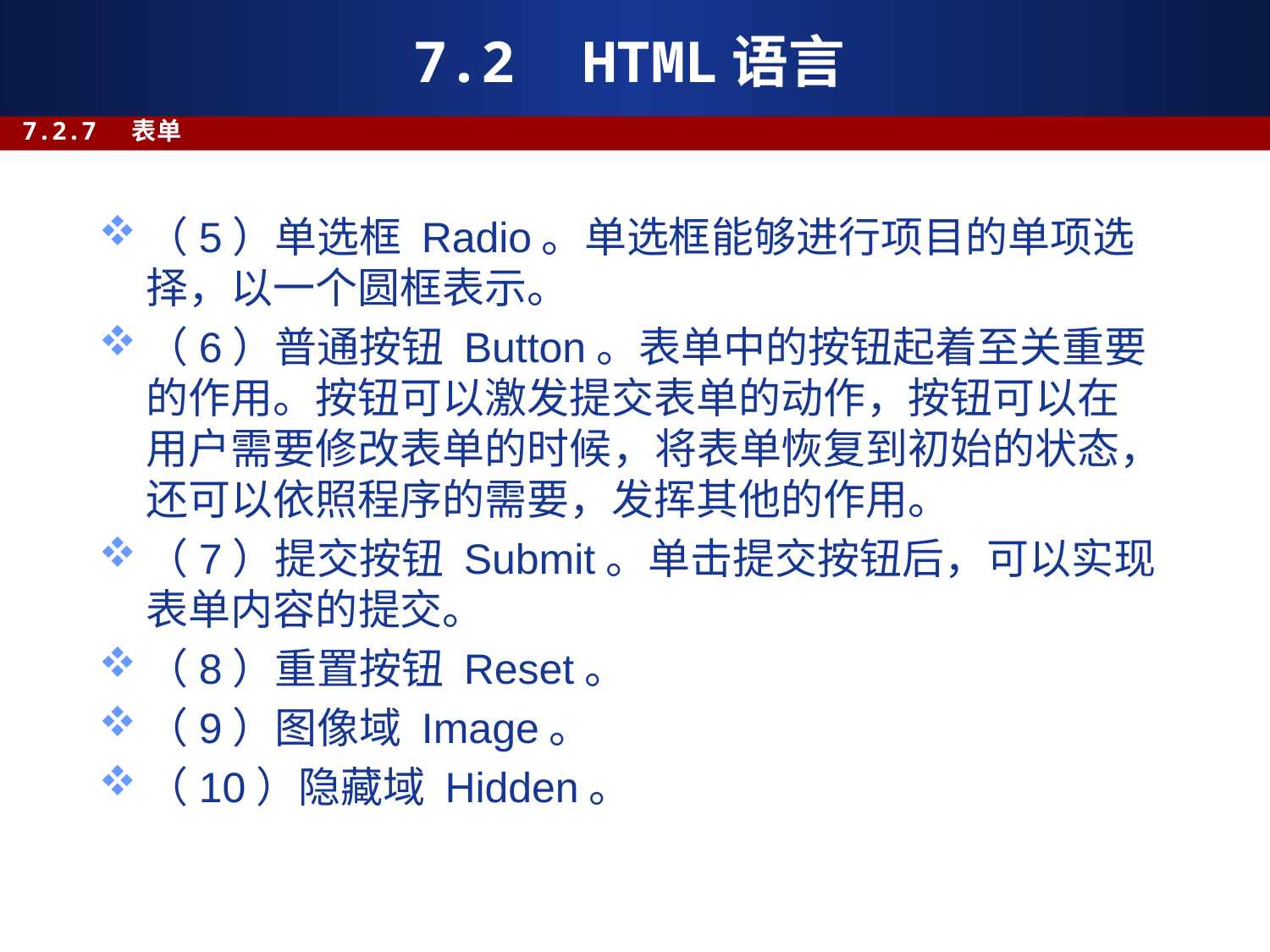

# 7.2  HTML语言
7.2.7  表单
（5）单选框 Radio。单选框能够进行项目的单项选择，以一个圆框表示。
（6）普通按钮 Button。表单中的按钮起着至关重要的作用。按钮可以激发提交表单的动作，按钮可以在用户需要修改表单的时候，将表单恢复到初始的状态，还可以依照程序的需要，发挥其他的作用。
（7）提交按钮 Submit。单击提交按钮后，可以实现表单内容的提交。
（8）重置按钮 Reset。
（9）图像域 Image。
（10）隐藏域 Hidden。